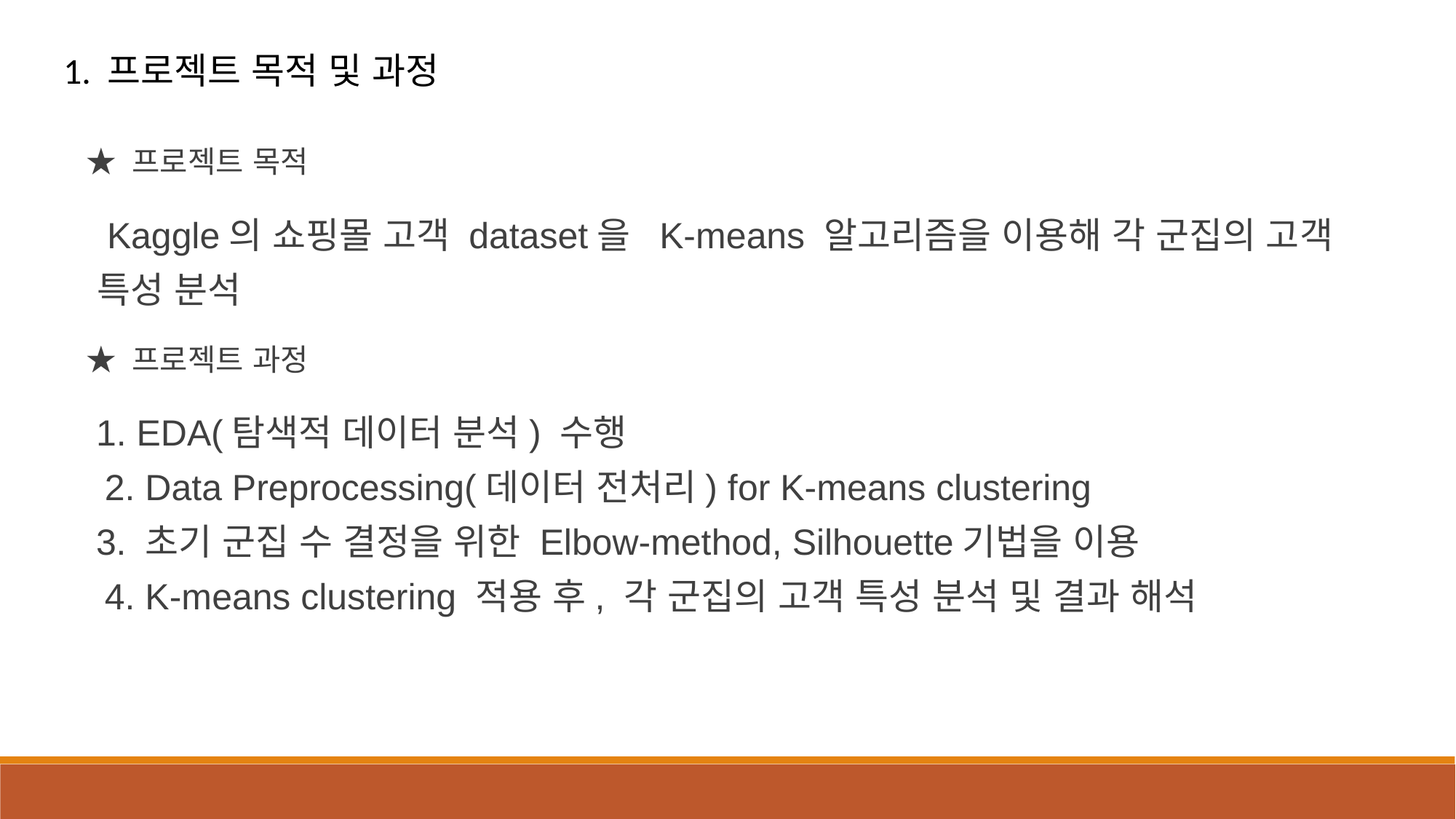

1. 프로젝트 목적 및 과정
★ 프로젝트 목적
 Kaggle의 쇼핑몰 고객 dataset을  K-means 알고리즘을 이용해 각 군집의 고객 특성 분석
★ 프로젝트 과정
 1. EDA(탐색적 데이터 분석) 수행
 2. Data Preprocessing(데이터 전처리) for K-means clustering
 3. 초기 군집 수 결정을 위한 Elbow-method, Silhouette기법을 이용
 4. K-means clustering 적용 후, 각 군집의 고객 특성 분석 및 결과 해석